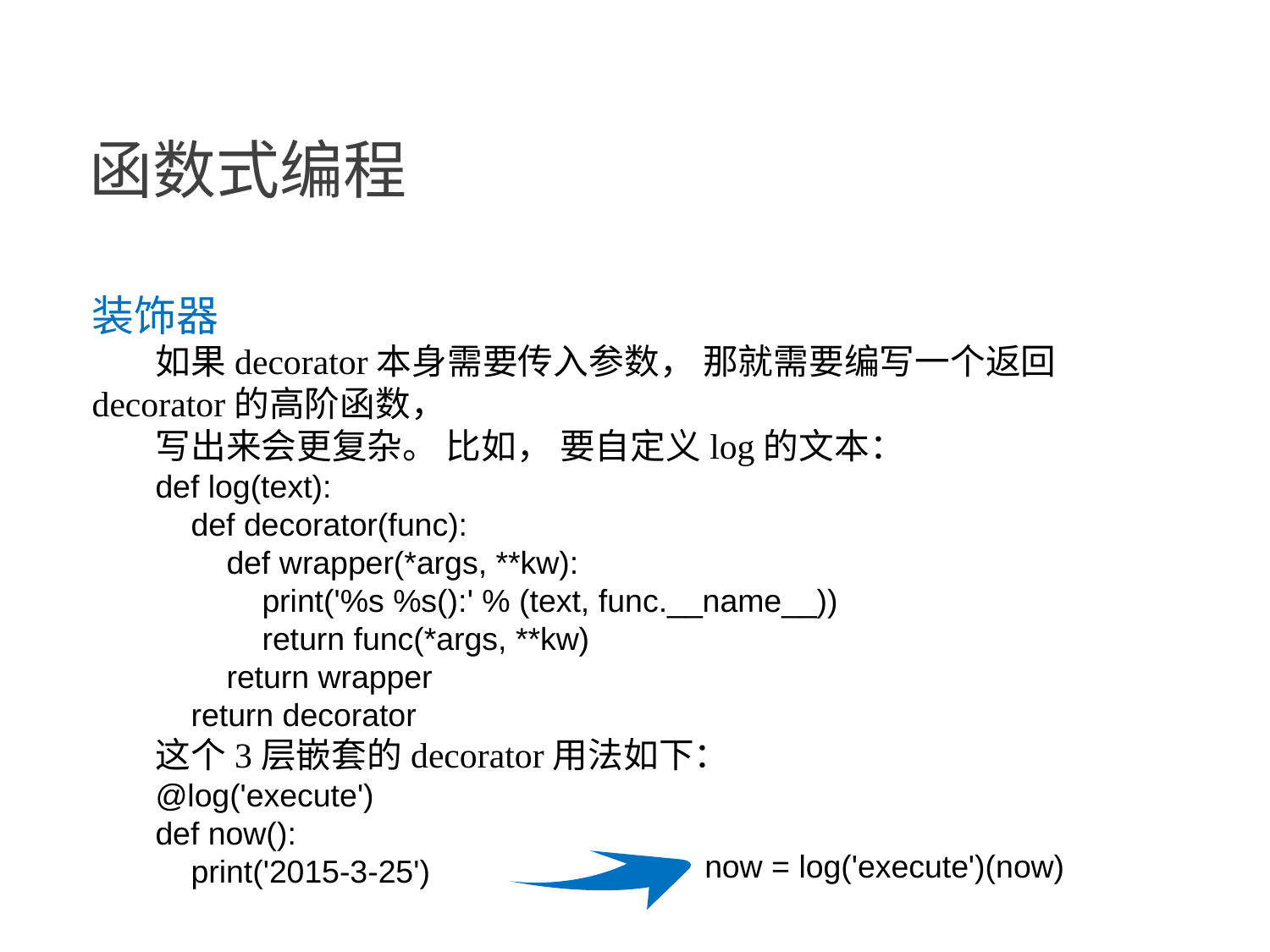

函数式编程
装饰器
如果decorator本身需要传入参数， 那就需要编写一个返回decorator的高阶函数，
写出来会更复杂。 比如， 要自定义log的文本：
def log(text):
    def decorator(func):
        def wrapper(*args, **kw):
            print('%s %s():' % (text, func.__name__))
            return func(*args, **kw)
        return wrapper
    return decorator
这个3层嵌套的decorator用法如下：
@log('execute')
def now():
    print('2015-3-25')

now = log('execute')(now)